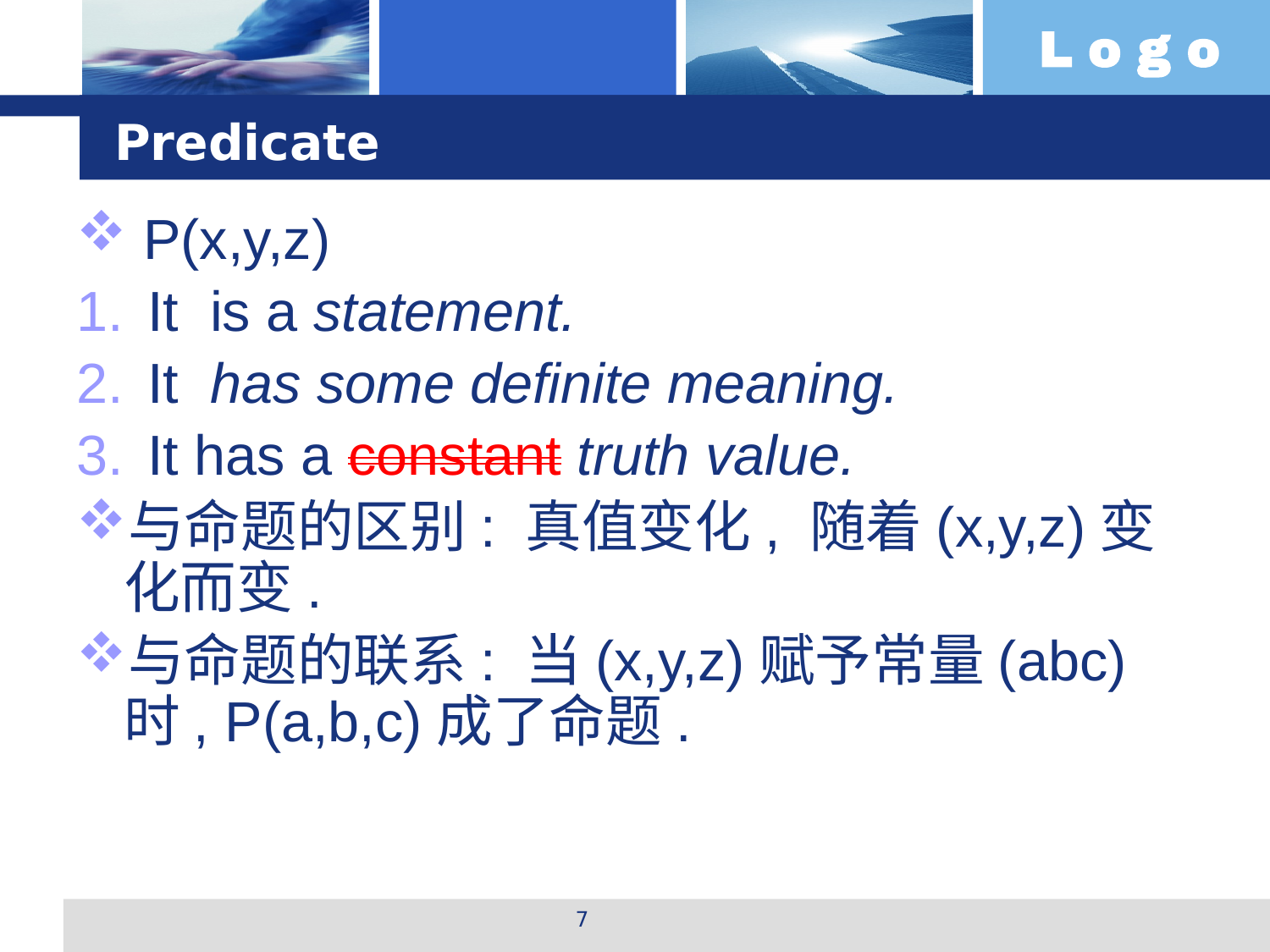

# Predicate
 P(x,y,z)
It  is a statement.
It  has some definite meaning.
It has a constant truth value.
与命题的区别: 真值变化, 随着(x,y,z)变化而变.
与命题的联系: 当(x,y,z)赋予常量(abc)时, P(a,b,c)成了命题.

7